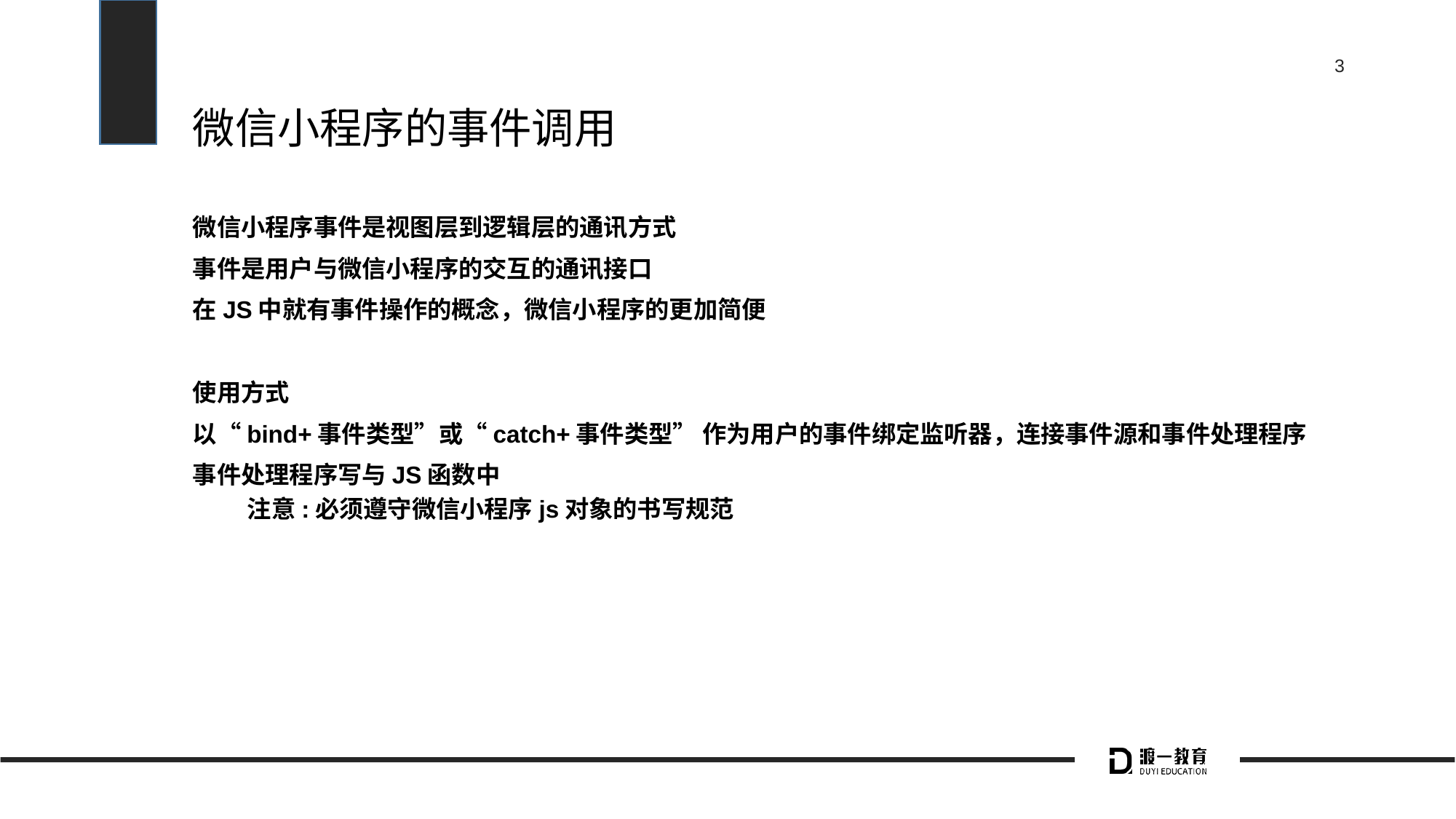

# 微信小程序的事件调用
微信小程序事件是视图层到逻辑层的通讯方式
事件是用户与微信小程序的交互的通讯接口
在JS中就有事件操作的概念，微信小程序的更加简便

使用方式
以“bind+事件类型”或“catch+事件类型” 作为用户的事件绑定监听器，连接事件源和事件处理程序
事件处理程序写与JS函数中
注意:必须遵守微信小程序js对象的书写规范